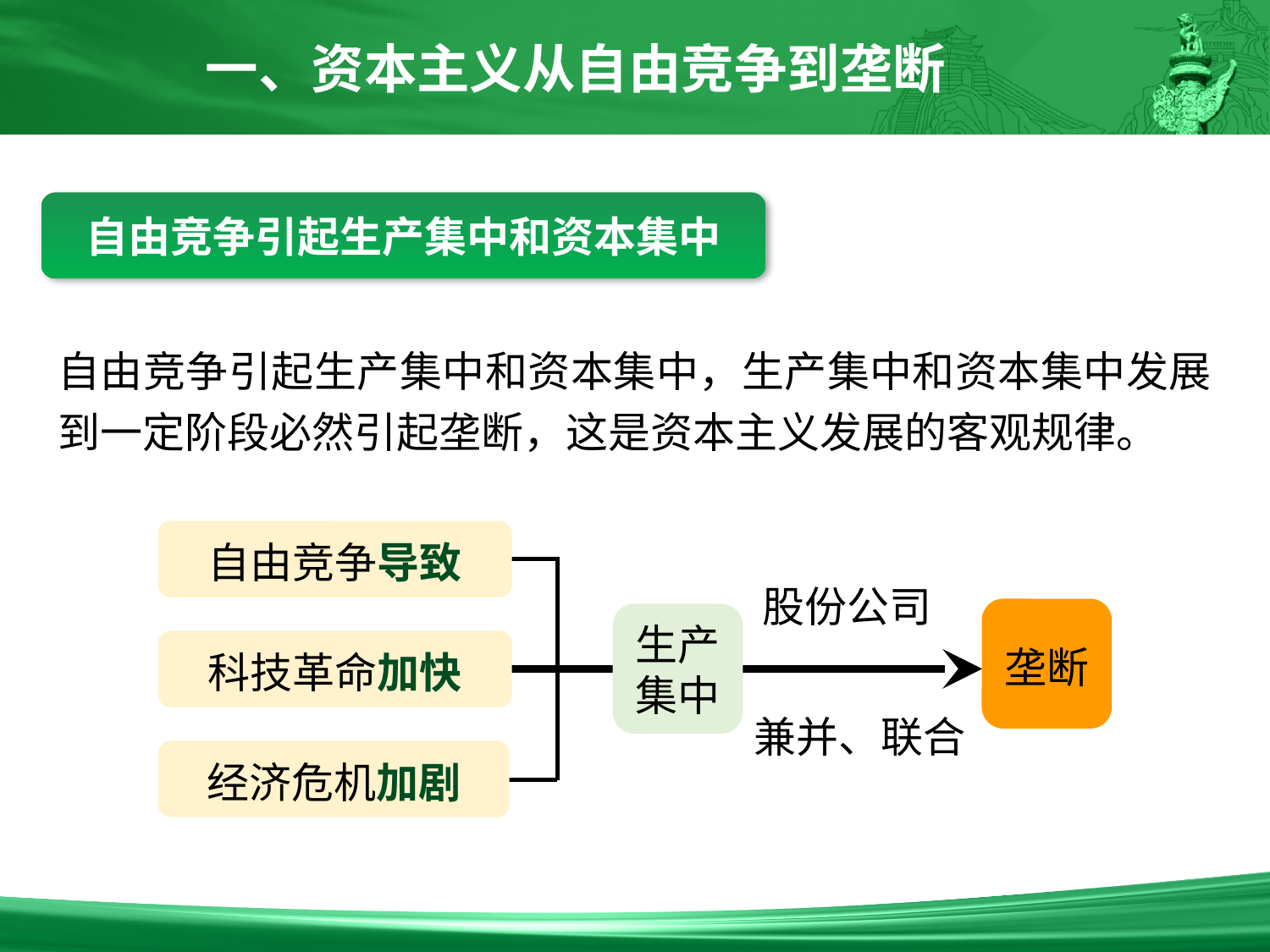

一、资本主义从自由竞争到垄断
自由竞争引起生产集中和资本集中
自由竞争引起生产集中和资本集中，生产集中和资本集中发展到一定阶段必然引起垄断，这是资本主义发展的客观规律。
自由竞争导致
股份公司
垄断
生产
集中
科技革命加快
兼并、联合
经济危机加剧